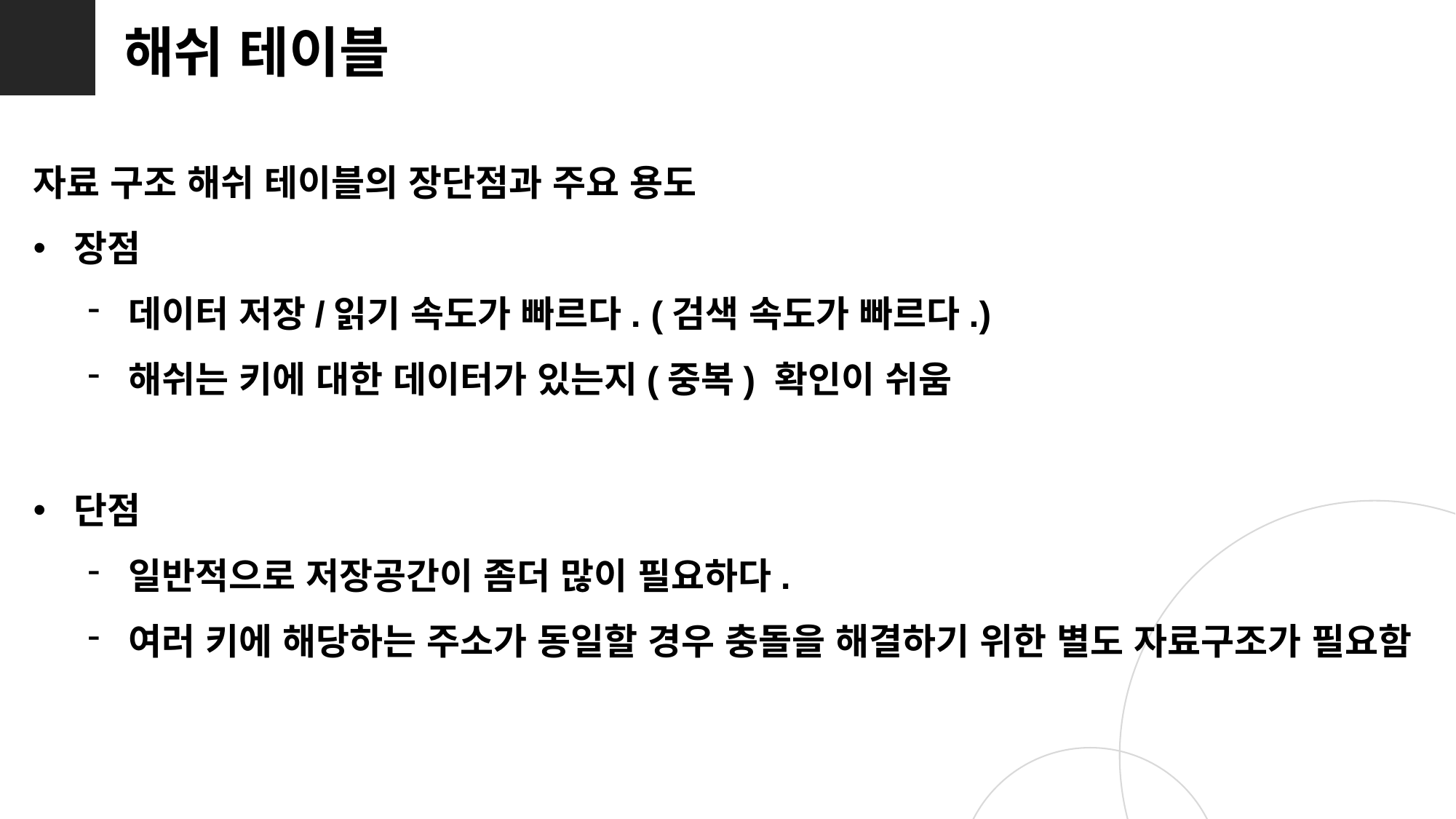

해쉬 테이블
자료 구조 해쉬 테이블의 장단점과 주요 용도
장점
데이터 저장/읽기 속도가 빠르다. (검색 속도가 빠르다.)
해쉬는 키에 대한 데이터가 있는지(중복) 확인이 쉬움

단점
일반적으로 저장공간이 좀더 많이 필요하다.
여러 키에 해당하는 주소가 동일할 경우 충돌을 해결하기 위한 별도 자료구조가 필요함